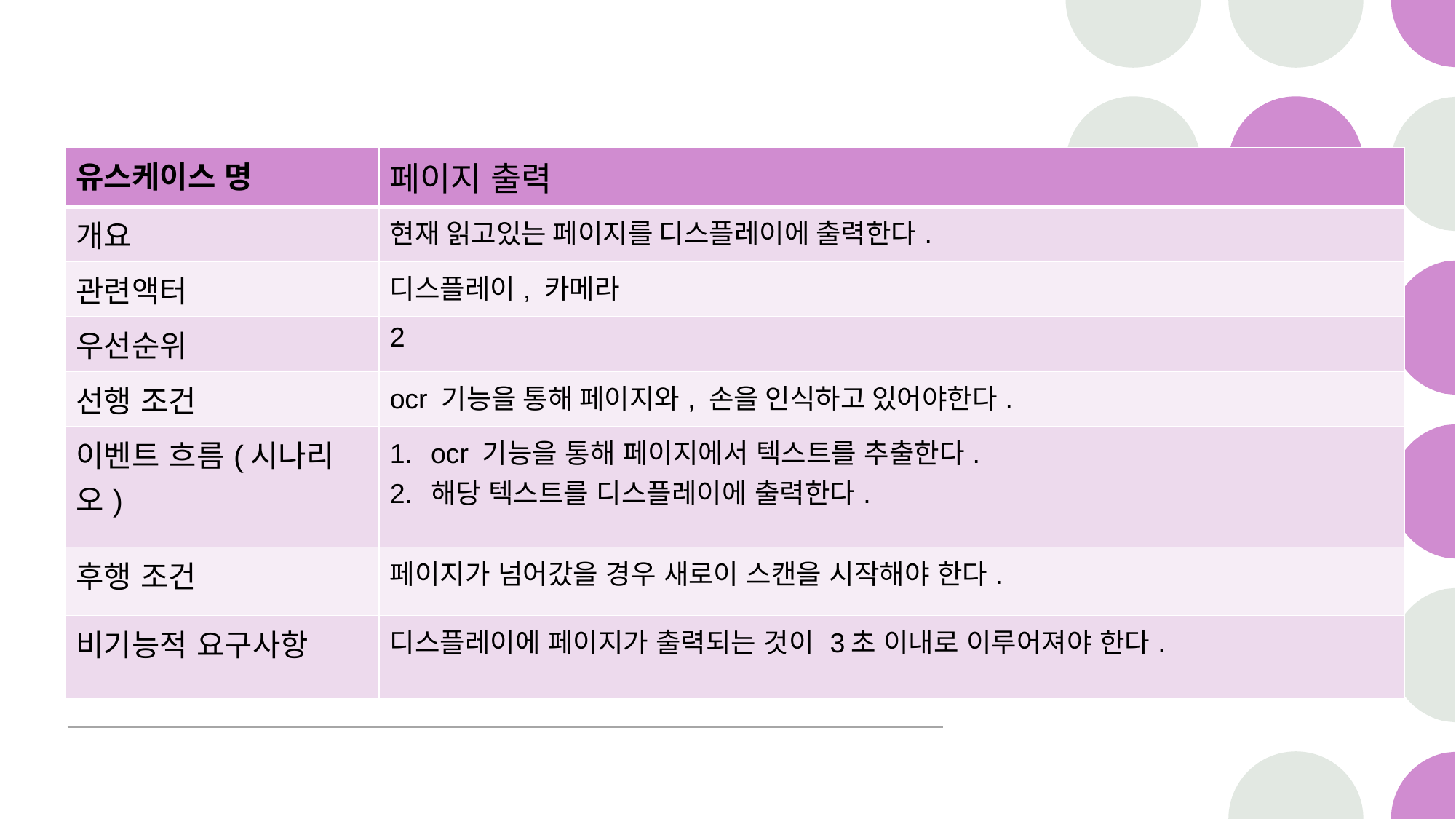

| 유스케이스 명 | 페이지 출력 |
| --- | --- |
| 개요 | 현재 읽고있는 페이지를 디스플레이에 출력한다. |
| 관련액터 | 디스플레이, 카메라 |
| 우선순위 | 2 |
| 선행 조건 | ocr 기능을 통해 페이지와, 손을 인식하고 있어야한다. |
| 이벤트 흐름(시나리오) | ocr 기능을 통해 페이지에서 텍스트를 추출한다. 해당 텍스트를 디스플레이에 출력한다. |
| 후행 조건 | 페이지가 넘어갔을 경우 새로이 스캔을 시작해야 한다. |
| 비기능적 요구사항 | 디스플레이에 페이지가 출력되는 것이 3초 이내로 이루어져야 한다. |